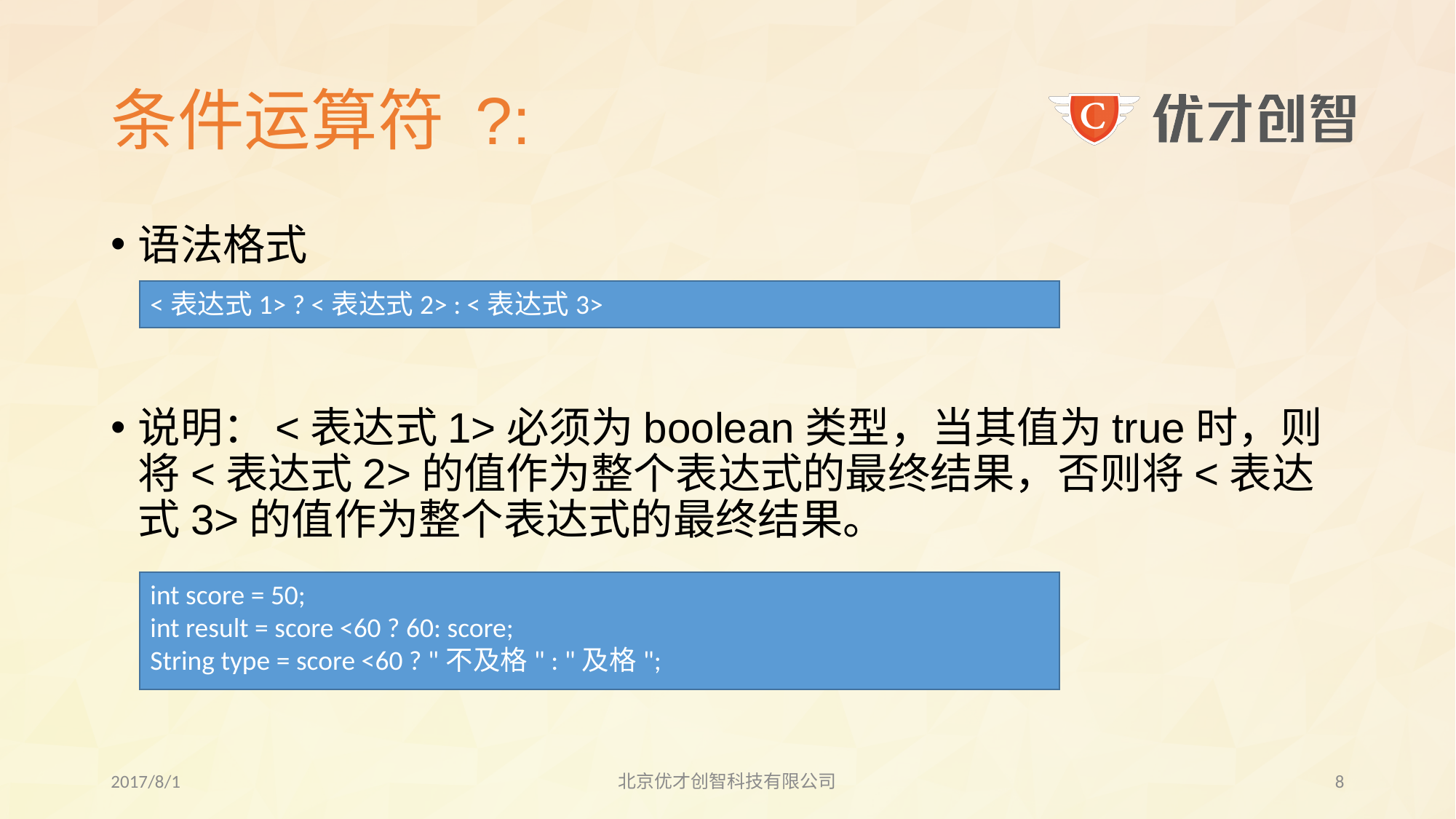

# 条件运算符 ?:
语法格式

说明：<表达式1>必须为boolean类型，当其值为true时，则将<表达式2>的值作为整个表达式的最终结果，否则将<表达式3>的值作为整个表达式的最终结果。
<表达式1> ? <表达式2> : <表达式3>
int score = 50;
int result = score <60 ? 60: score;
String type = score <60 ? "不及格" : "及格";
2017/8/1
北京优才创智科技有限公司
8